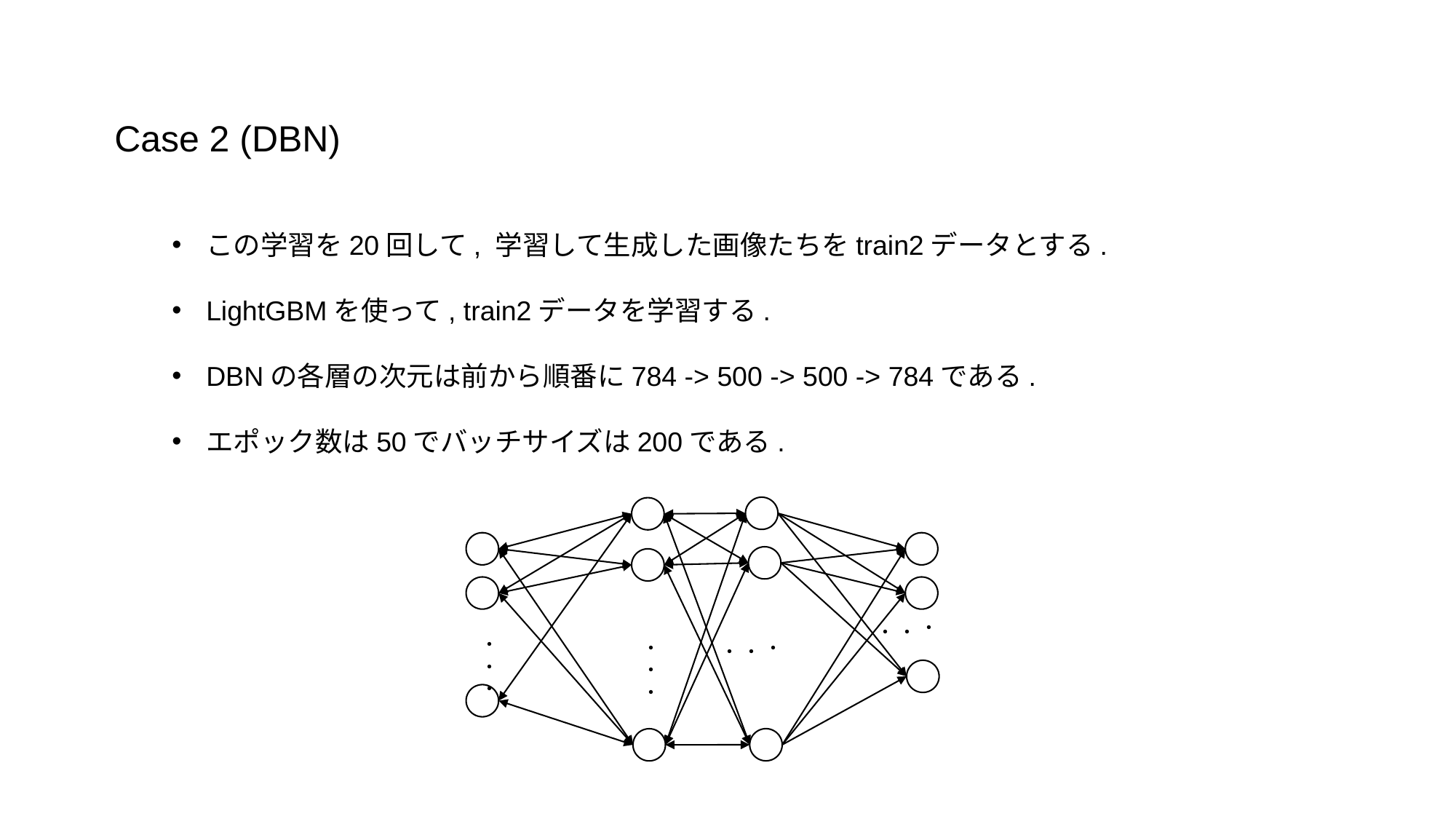

Case 2 (DBN)

この学習を20回して, 学習して生成した画像たちをtrain2データとする.

LightGBMを使って, train2データを学習する.

DBNの各層の次元は前から順番に784 -> 500 -> 500 -> 784である.

エポック数は50でバッチサイズは200である.

・ ・ ・

・ ・ ・

・ ・ ・

・ ・ ・